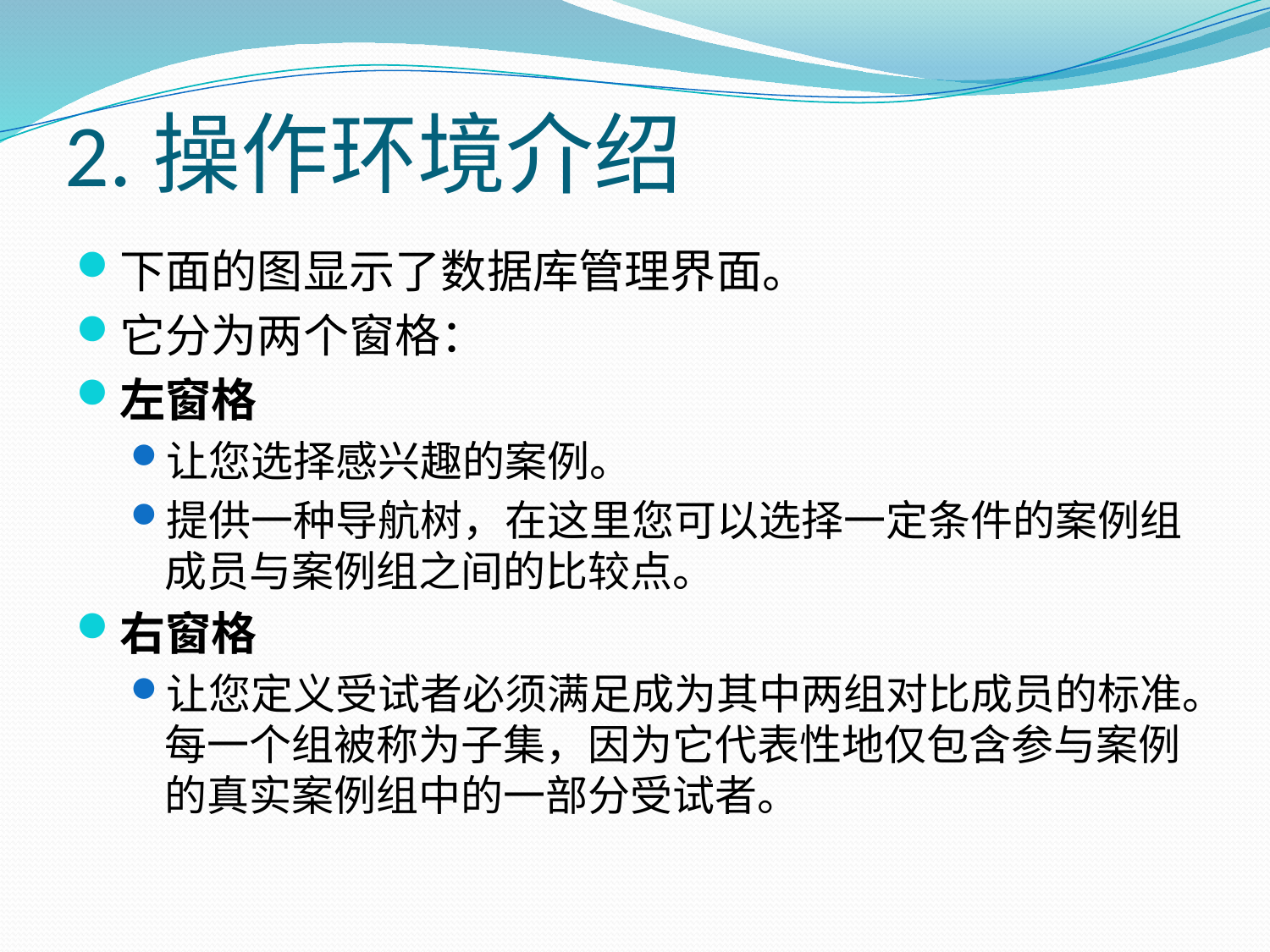

# 2.操作环境介绍
下面的图显示了数据库管理界面。
它分为两个窗格：
左窗格
让您选择感兴趣的案例。
提供一种导航树，在这里您可以选择一定条件的案例组成员与案例组之间的比较点。
右窗格
让您定义受试者必须满足成为其中两组对比成员的标准。每一个组被称为子集，因为它代表性地仅包含参与案例的真实案例组中的一部分受试者。